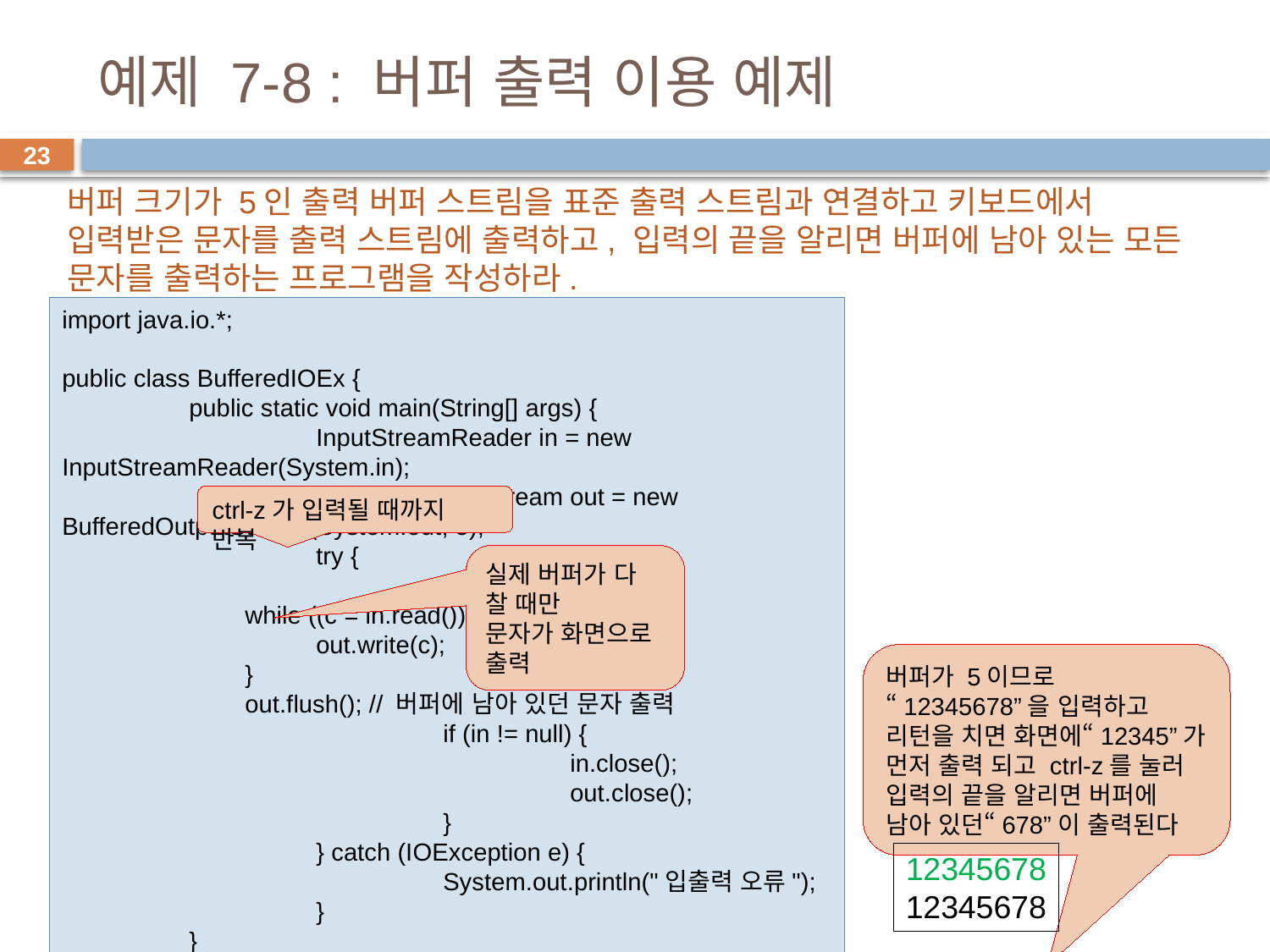

# 예제 7-8 : 버퍼 출력 이용 예제
23
버퍼 크기가 5인 출력 버퍼 스트림을 표준 출력 스트림과 연결하고 키보드에서 입력받은 문자를 출력 스트림에 출력하고, 입력의 끝을 알리면 버퍼에 남아 있는 모든 문자를 출력하는 프로그램을 작성하라.
import java.io.*;

public class BufferedIOEx {
	public static void main(String[] args) {
		InputStreamReader in = new InputStreamReader(System.in);
		BufferedOutputStream out = new BufferedOutputStream(System.out, 5);
		try {
			int c;
	        while ((c = in.read()) != -1) {
	        	out.write(c);
	        }
	        out.flush(); // 버퍼에 남아 있던 문자 출력
			if (in != null) {
				in.close();
				out.close();
			}
		} catch (IOException e) {
			System.out.println("입출력 오류");
		}
	}
}
ctrl-z가 입력될 때까지 반복
실제 버퍼가 다 찰 때만
문자가 화면으로 출력
버퍼가 5이므로 “12345678”을 입력하고 리턴을 치면 화면에“12345”가 먼저 출력 되고 ctrl-z를 눌러 입력의 끝을 알리면 버퍼에 남아 있던“678”이 출력된다
12345678
12345678